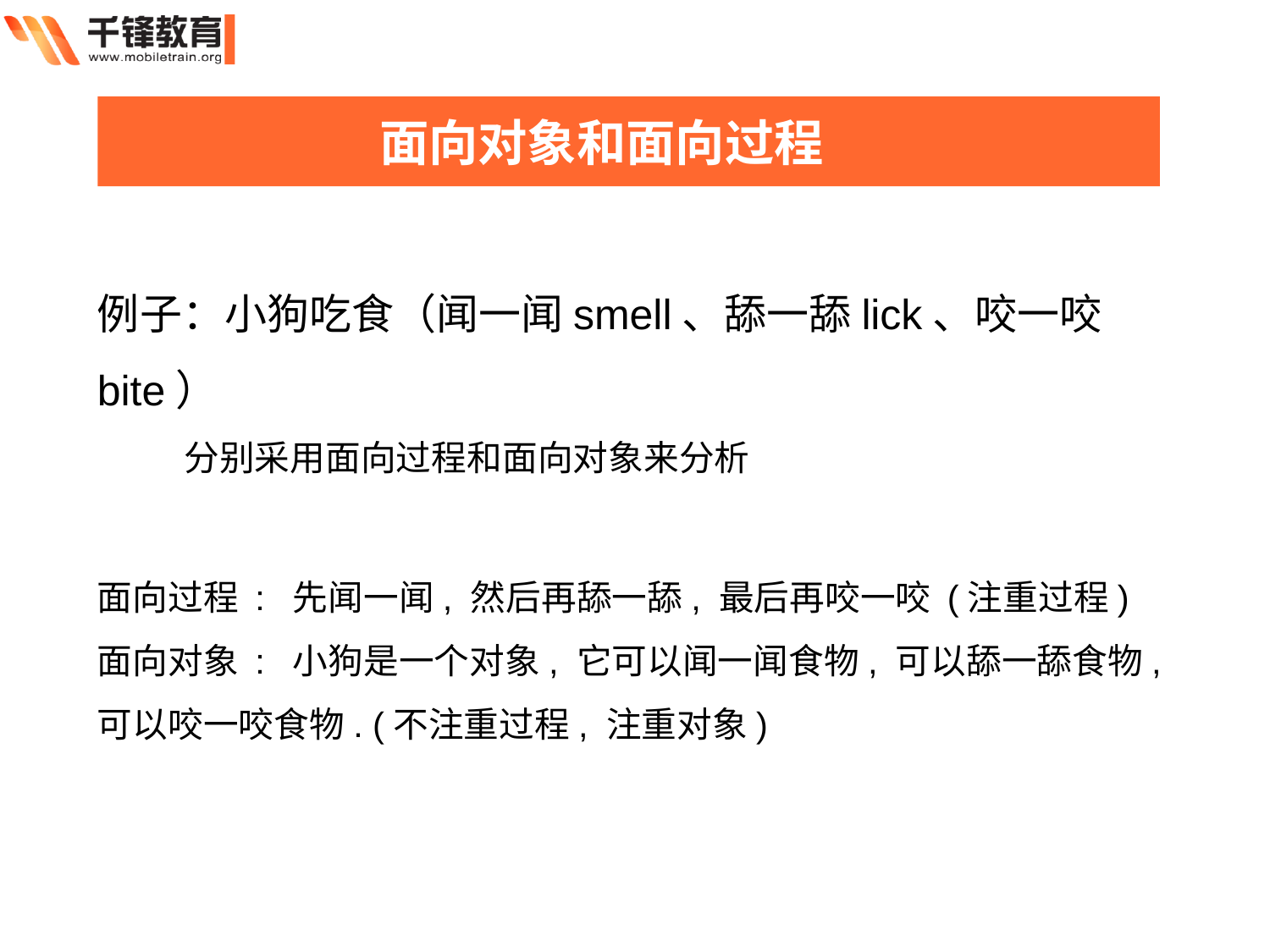

面向对象和面向过程
例子：小狗吃食（闻一闻smell、舔一舔lick、咬一咬bite）
          分别采用面向过程和面向对象来分析

面向过程 :  先闻一闻, 然后再舔一舔, 最后再咬一咬 (注重过程)
面向对象 :  小狗是一个对象, 它可以闻一闻食物, 可以舔一舔食物, 可以咬一咬食物. (不注重过程, 注重对象)